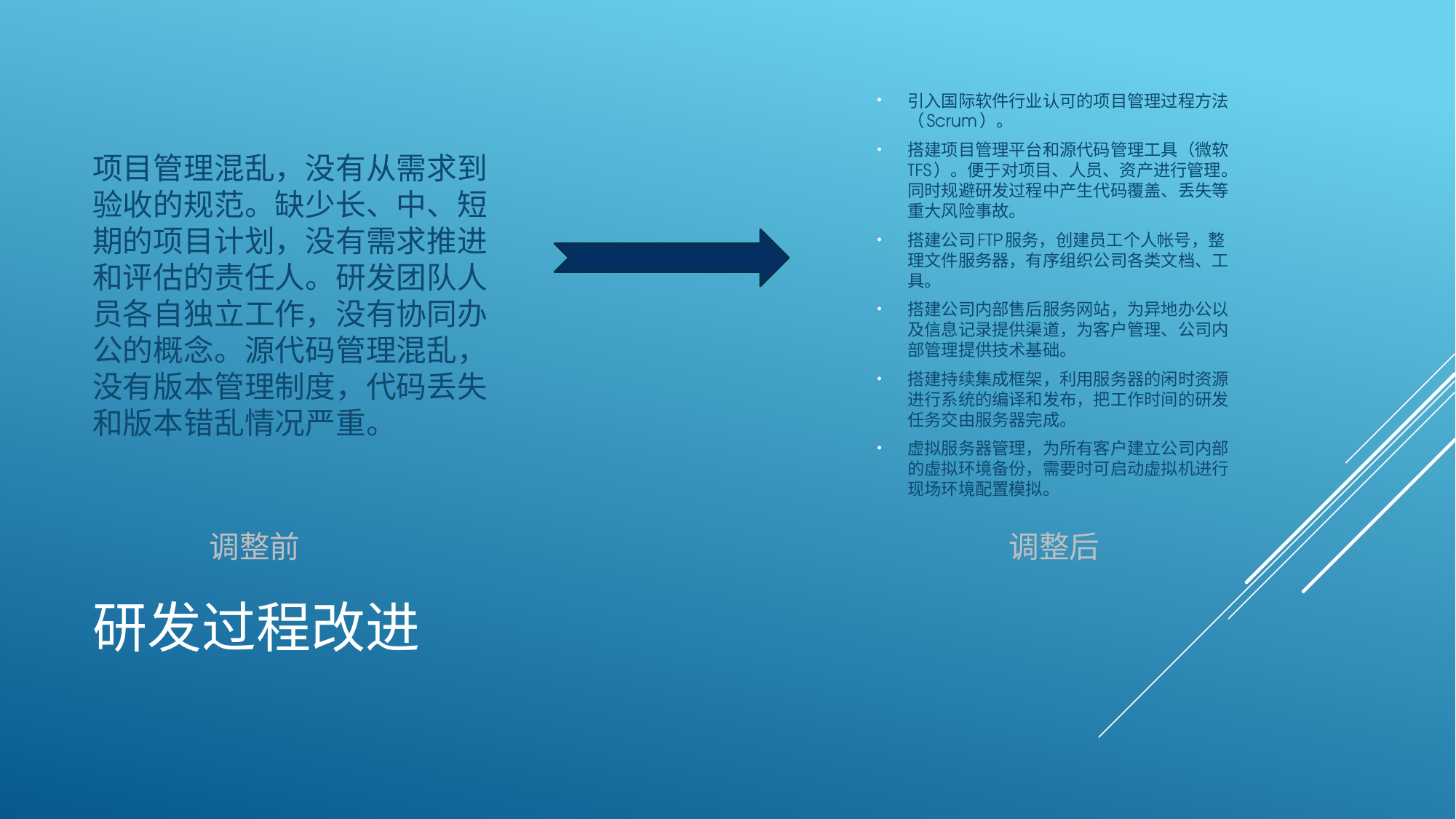

引入国际软件行业认可的项目管理过程方法（Scrum）。
搭建项目管理平台和源代码管理工具（微软TFS）。便于对项目、人员、资产进行管理。同时规避研发过程中产生代码覆盖、丢失等重大风险事故。
搭建公司FTP服务，创建员工个人帐号，整理文件服务器，有序组织公司各类文档、工具。
搭建公司内部售后服务网站，为异地办公以及信息记录提供渠道，为客户管理、公司内部管理提供技术基础。
搭建持续集成框架，利用服务器的闲时资源进行系统的编译和发布，把工作时间的研发任务交由服务器完成。
虚拟服务器管理，为所有客户建立公司内部的虚拟环境备份，需要时可启动虚拟机进行现场环境配置模拟。
项目管理混乱，没有从需求到验收的规范。缺少长、中、短期的项目计划，没有需求推进和评估的责任人。研发团队人员各自独立工作，没有协同办公的概念。源代码管理混乱，没有版本管理制度，代码丢失和版本错乱情况严重。

调整前
调整后
# 研发过程改进